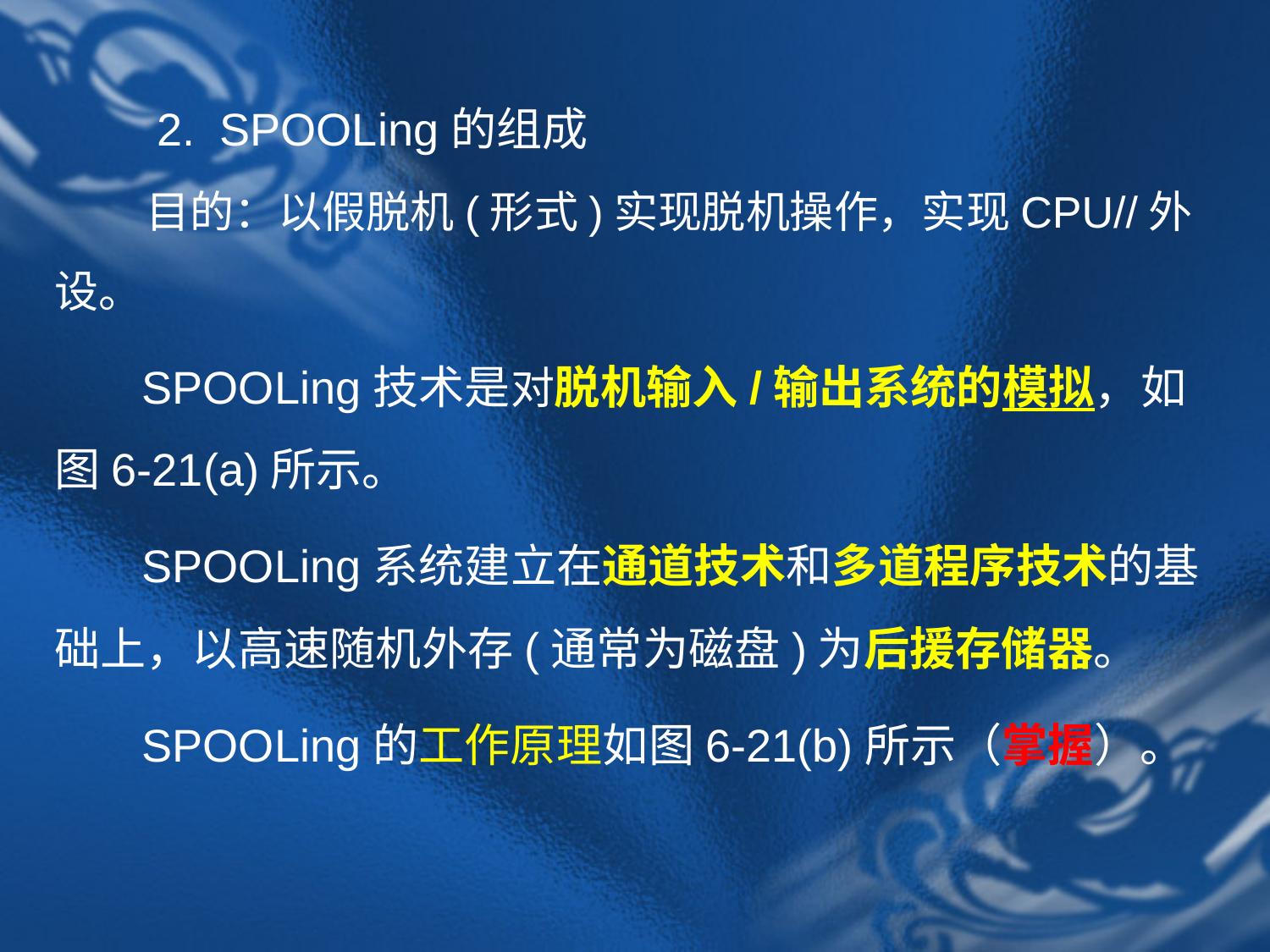

2.  SPOOLing的组成
　　目的：以假脱机(形式)实现脱机操作，实现CPU//外设。
SPOOLing技术是对脱机输入/输出系统的模拟，如图6-21(a)所示。
SPOOLing系统建立在通道技术和多道程序技术的基础上，以高速随机外存(通常为磁盘)为后援存储器。
SPOOLing的工作原理如图6-21(b)所示（掌握）。